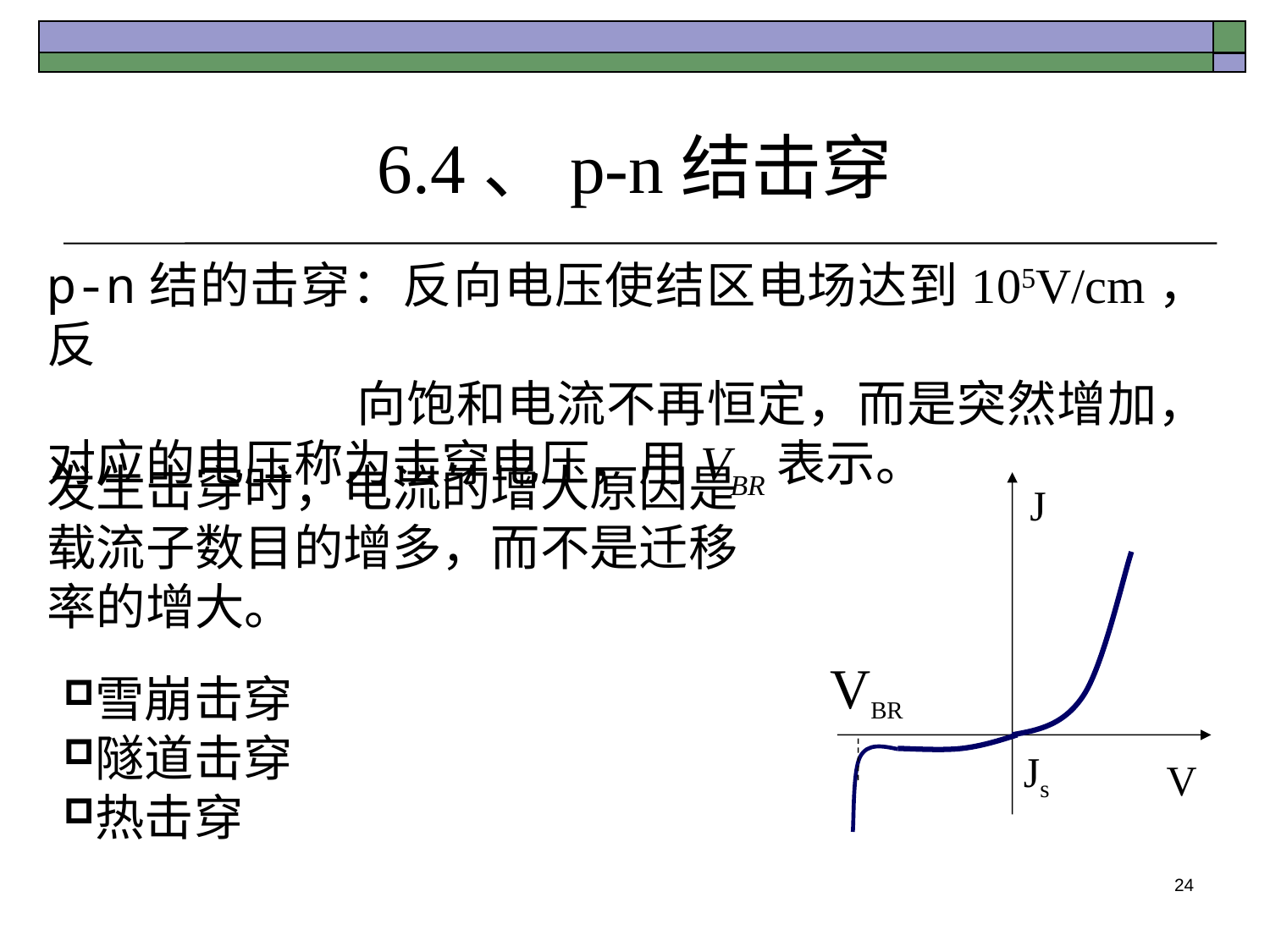

6.4、p-n结击穿
p-n结的击穿：反向电压使结区电场达到105V/cm，反
                         向饱和电流不再恒定，而是突然增加，对应的电压称为击穿电压，用VBR表示。

发生击穿时，电流的增大原因是载流子数目的增多，而不是迁移率的增大。

VBR

Js
V

J

雪崩击穿
隧道击穿
热击穿
24